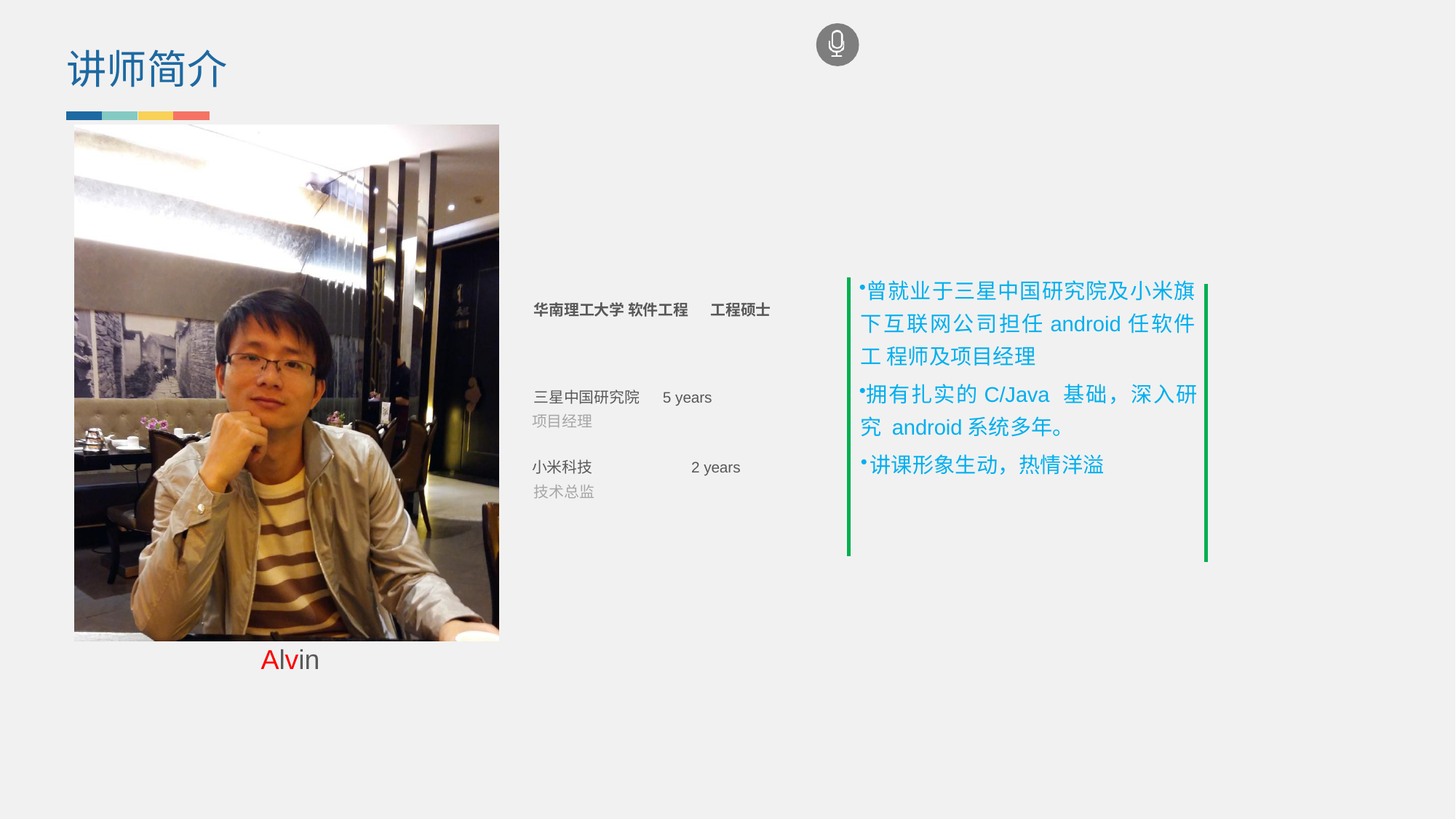

# 讲师简介

曾就业于三星中国研究院及小米旗 下互联网公司担任android任软件工 程师及项目经理
拥有扎实的C/Java 基础，深入研究 android系统多年。
讲课形象生动，热情洋溢

华南理工大学 软件工程	工程硕士
三星中国研究院 项目经理
5 years
小米科技 技术总监
2 years
Alvin